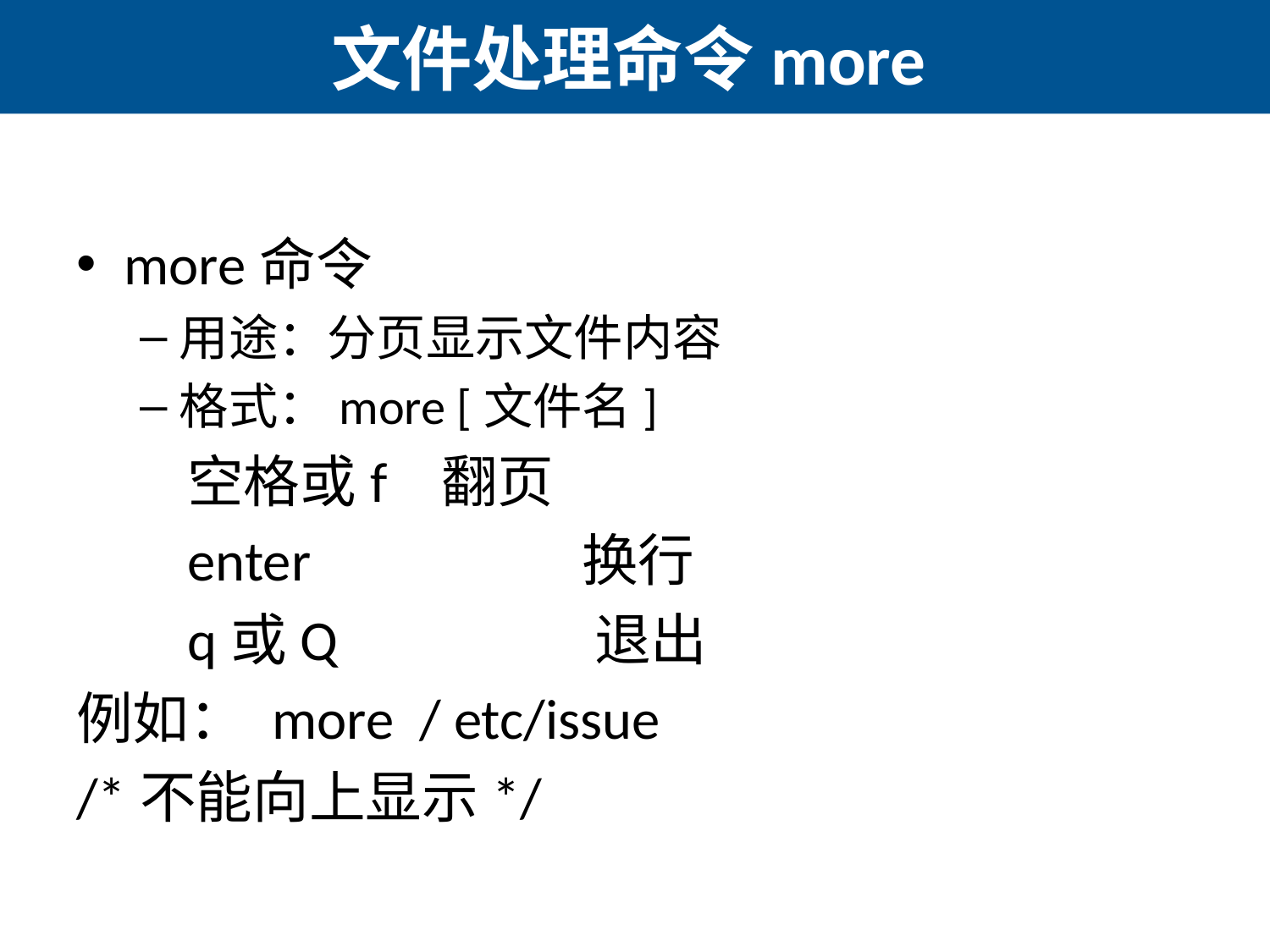

# 文件处理命令more
more命令
用途：分页显示文件内容
格式：more [文件名]
空格或f	翻页
enter 	          换行
q或Q	           退出
例如： more  / etc/issue
/*不能向上显示*/